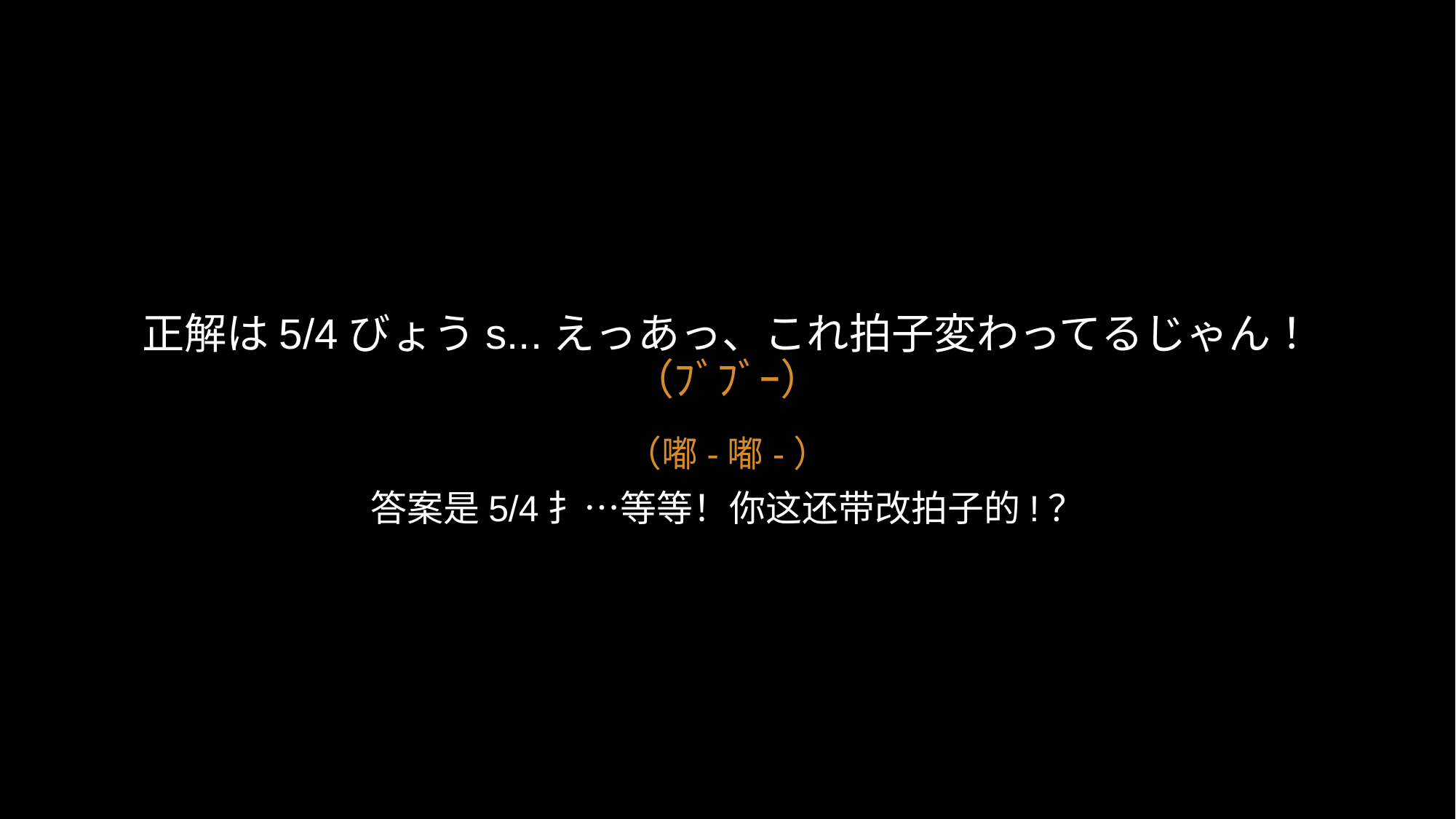

# 正解は5/4びょうs...えっあっ、これ拍子変わってるじゃん！ （ﾌﾞﾌﾞｰ）
（嘟-嘟-）
答案是5/4扌…等等！你这还带改拍子的!？